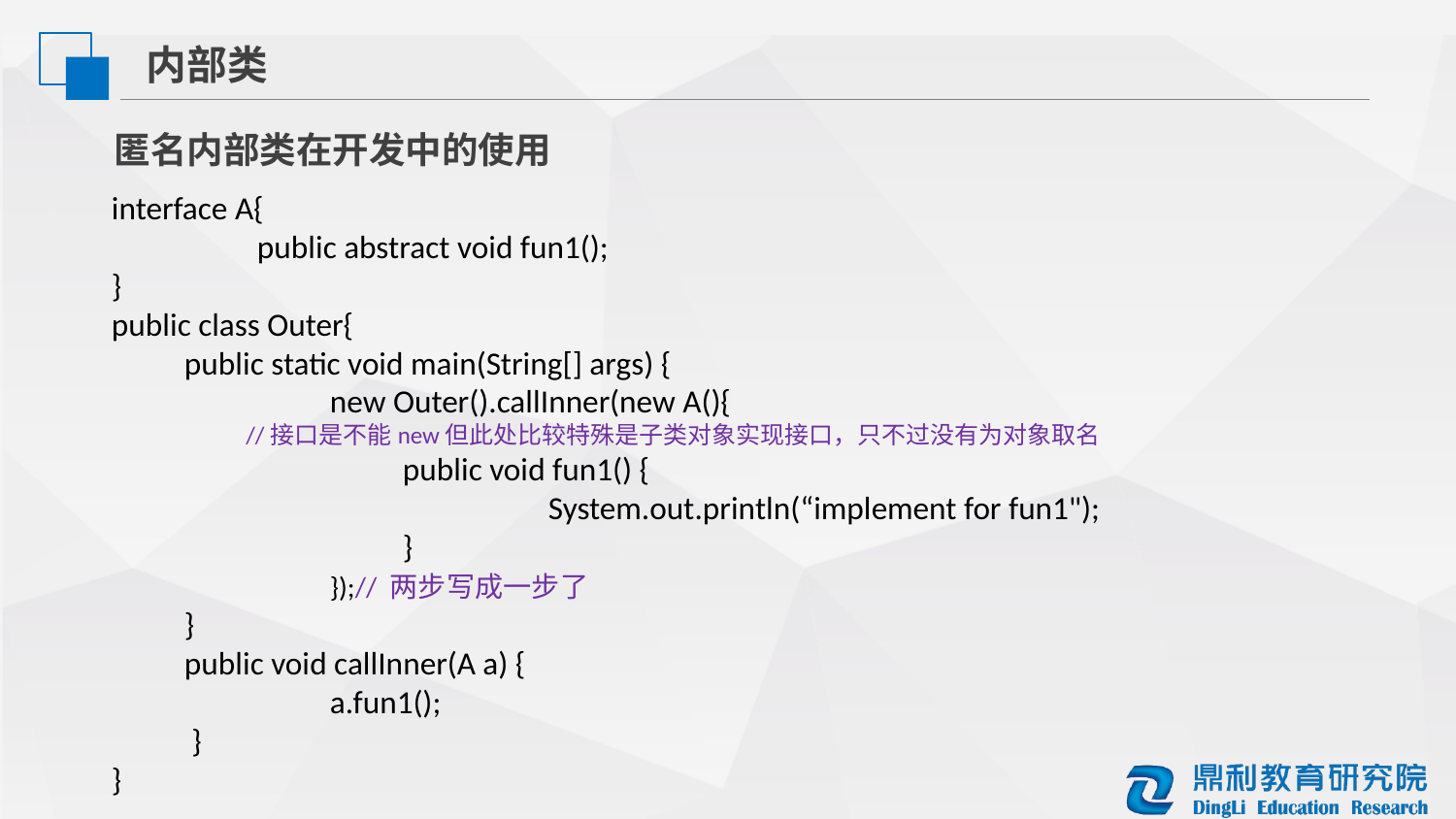

内部类
匿名内部类在开发中的使用
interface A{
	public abstract void fun1();
}
public class Outer{
public static void main(String[] args) {
 	new Outer().callInner(new A(){
           //接口是不能new但此处比较特殊是子类对象实现接口，只不过没有为对象取名
	public void fun1() {
		System.out.println(“implement for fun1");
	}
	});// 两步写成一步了
}
public void callInner(A a) {
 	a.fun1();
 }
}